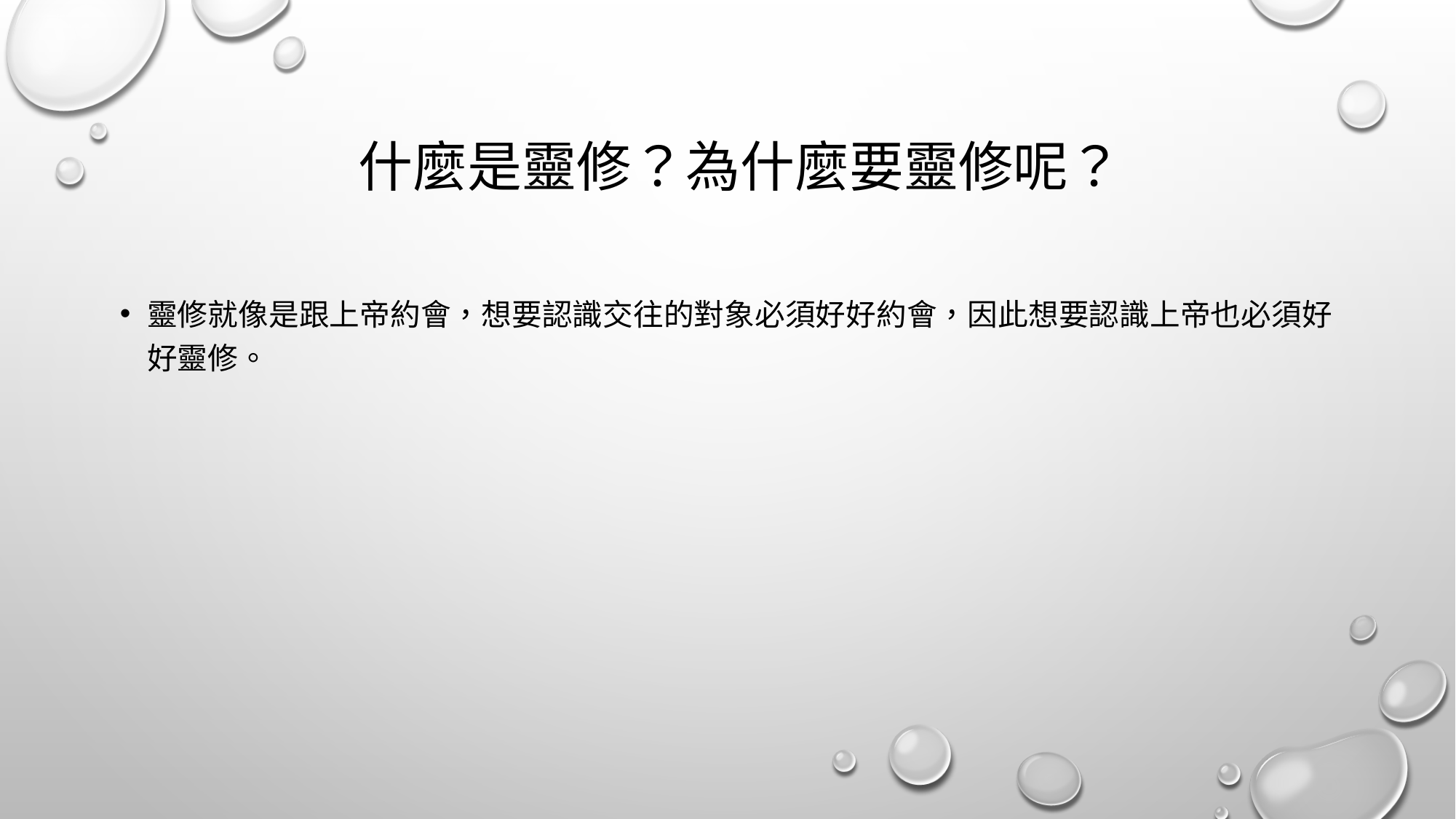

# 什麼是靈修？為什麼要靈修呢？
靈修就像是跟上帝約會，想要認識交往的對象必須好好約會，因此想要認識上帝也必須好好靈修。